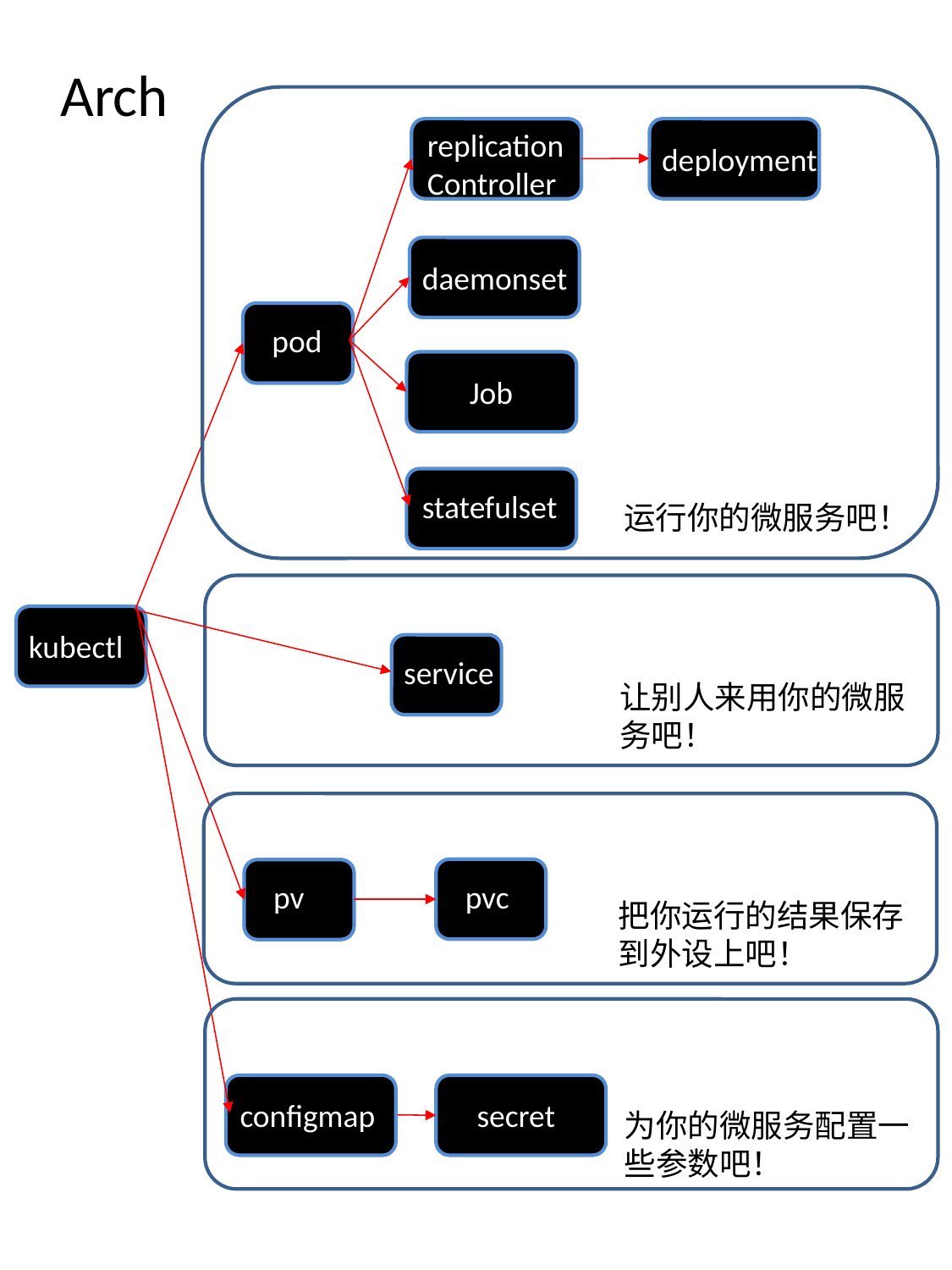

# Arch

replicationController

deployment

daemonset

pod

       Job

statefulset
运行你的微服务吧！

kubectl

service
让别人来用你的微服务吧！

pvc
pv
把你运行的结果保存到外设上吧！

configmap
secret
为你的微服务配置一些参数吧！